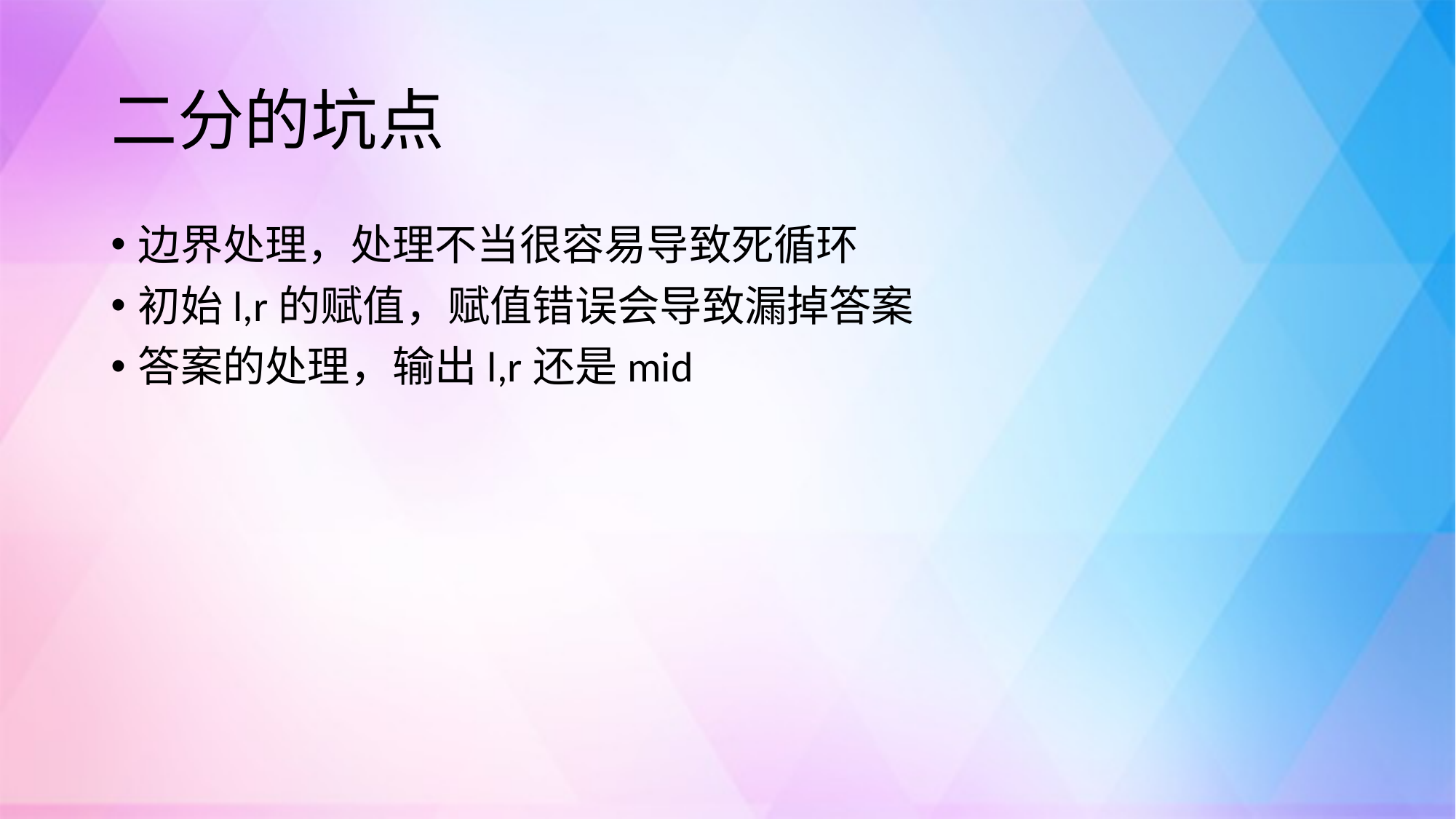

# 二分的坑点
边界处理，处理不当很容易导致死循环
初始l,r的赋值，赋值错误会导致漏掉答案
答案的处理，输出l,r还是mid